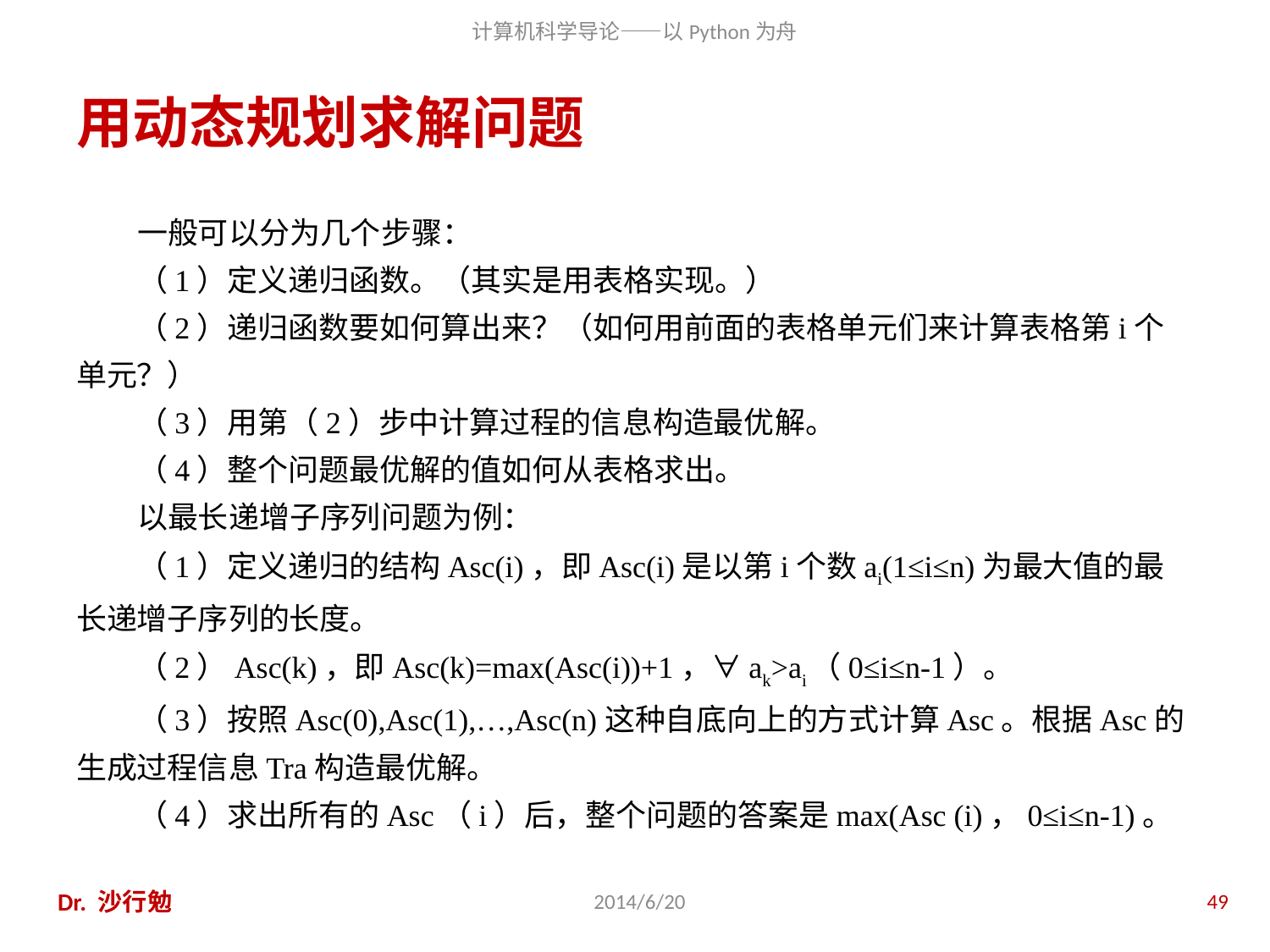

# 用动态规划求解问题
一般可以分为几个步骤：
（1）定义递归函数。（其实是用表格实现。）
（2）递归函数要如何算出来？（如何用前面的表格单元们来计算表格第i个单元？）
（3）用第（2）步中计算过程的信息构造最优解。
（4）整个问题最优解的值如何从表格求出。
以最长递增子序列问题为例：
（1）定义递归的结构Asc(i)，即Asc(i)是以第i个数ai(1≤i≤n)为最大值的最长递增子序列的长度。
（2）Asc(k)，即Asc(k)=max(Asc(i))+1，∀ak>ai（0≤i≤n-1）。
（3）按照Asc(0),Asc(1),…,Asc(n)这种自底向上的方式计算Asc。根据Asc的生成过程信息Tra构造最优解。
（4）求出所有的Asc（i）后，整个问题的答案是max(Asc (i)，0≤i≤n-1)。
Dr. 沙行勉
2014/6/20
49